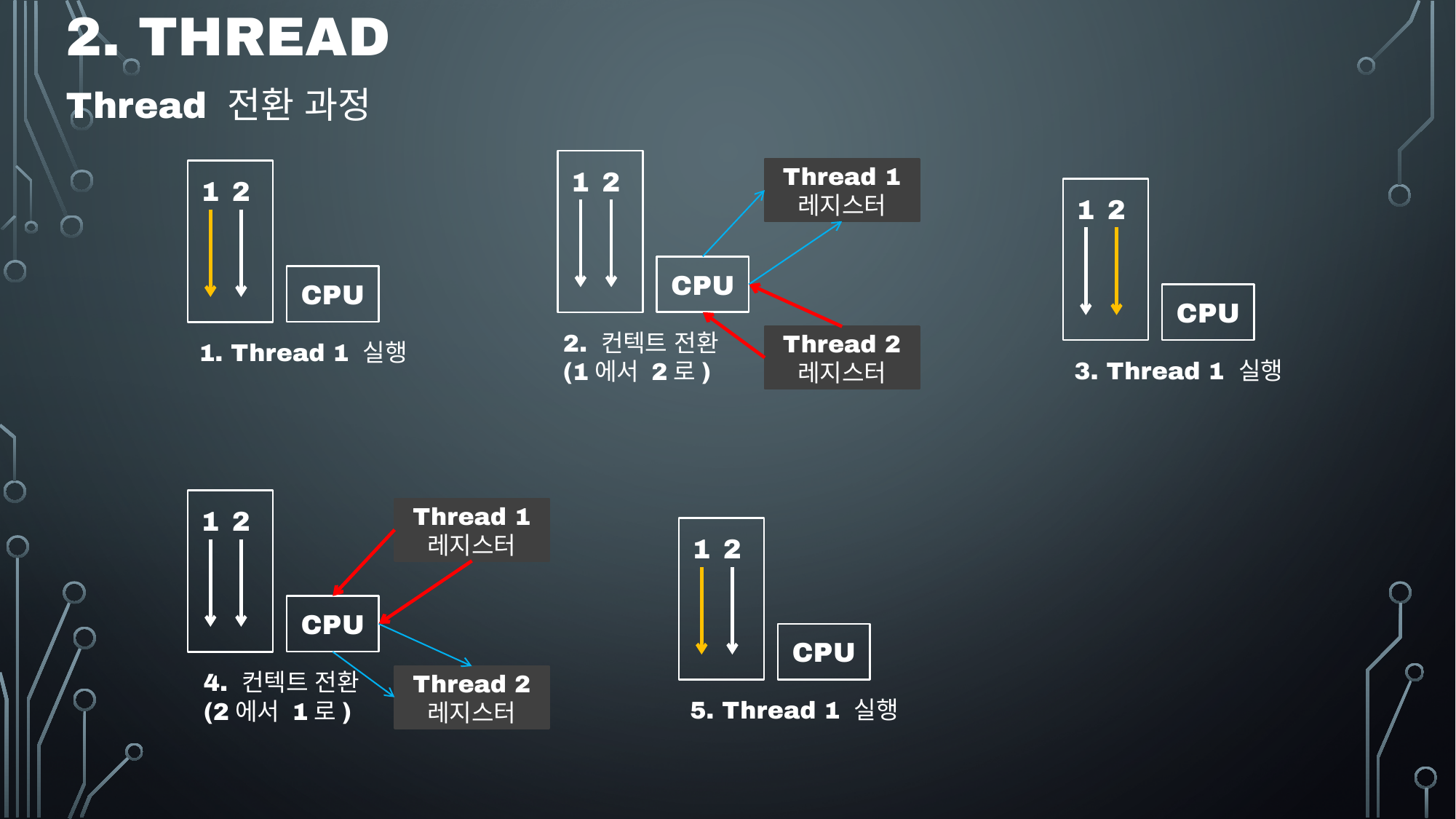

# 2. Thread
Thread 전환 과정

1
2
Thread 1
레지스터
CPU
2. 컨텍트 전환
(1에서 2로)
Thread 2
레지스터

1
2
CPU
1. Thread 1 실행

1
2
CPU
3. Thread 1 실행

1
2
Thread 1
레지스터
CPU
4. 컨텍트 전환
(2에서 1로)
Thread 2
레지스터

1
2
CPU
5. Thread 1 실행